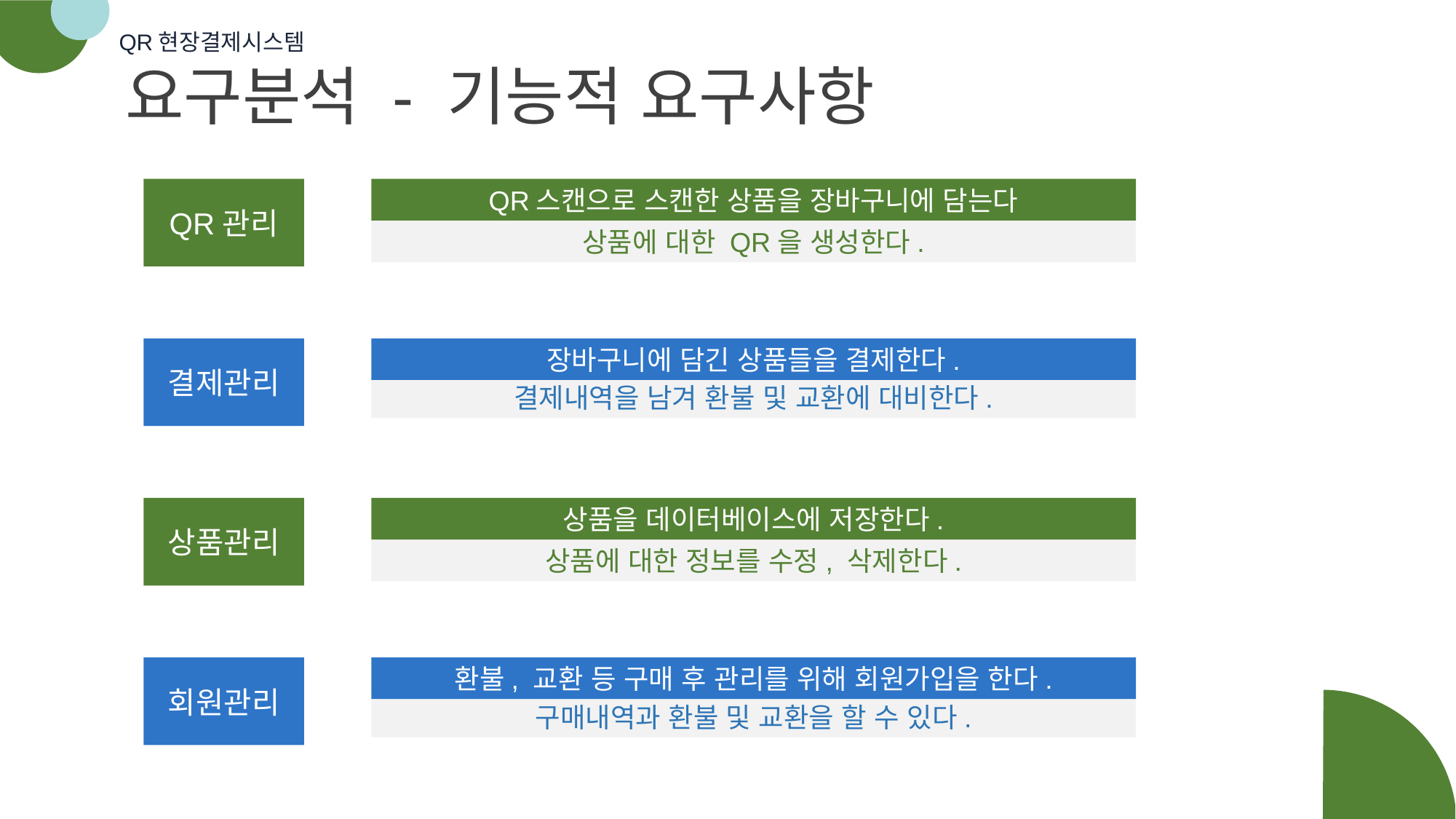

요구분석 - 기능적 요구사항
QR관리
QR스캔으로 스캔한 상품을 장바구니에 담는다
상품에 대한 QR을 생성한다.
결제관리
장바구니에 담긴 상품들을 결제한다.
결제내역을 남겨 환불 및 교환에 대비한다.
상품관리
상품을 데이터베이스에 저장한다.
상품에 대한 정보를 수정, 삭제한다.
회원관리
환불, 교환 등 구매 후 관리를 위해 회원가입을 한다.
구매내역과 환불 및 교환을 할 수 있다.